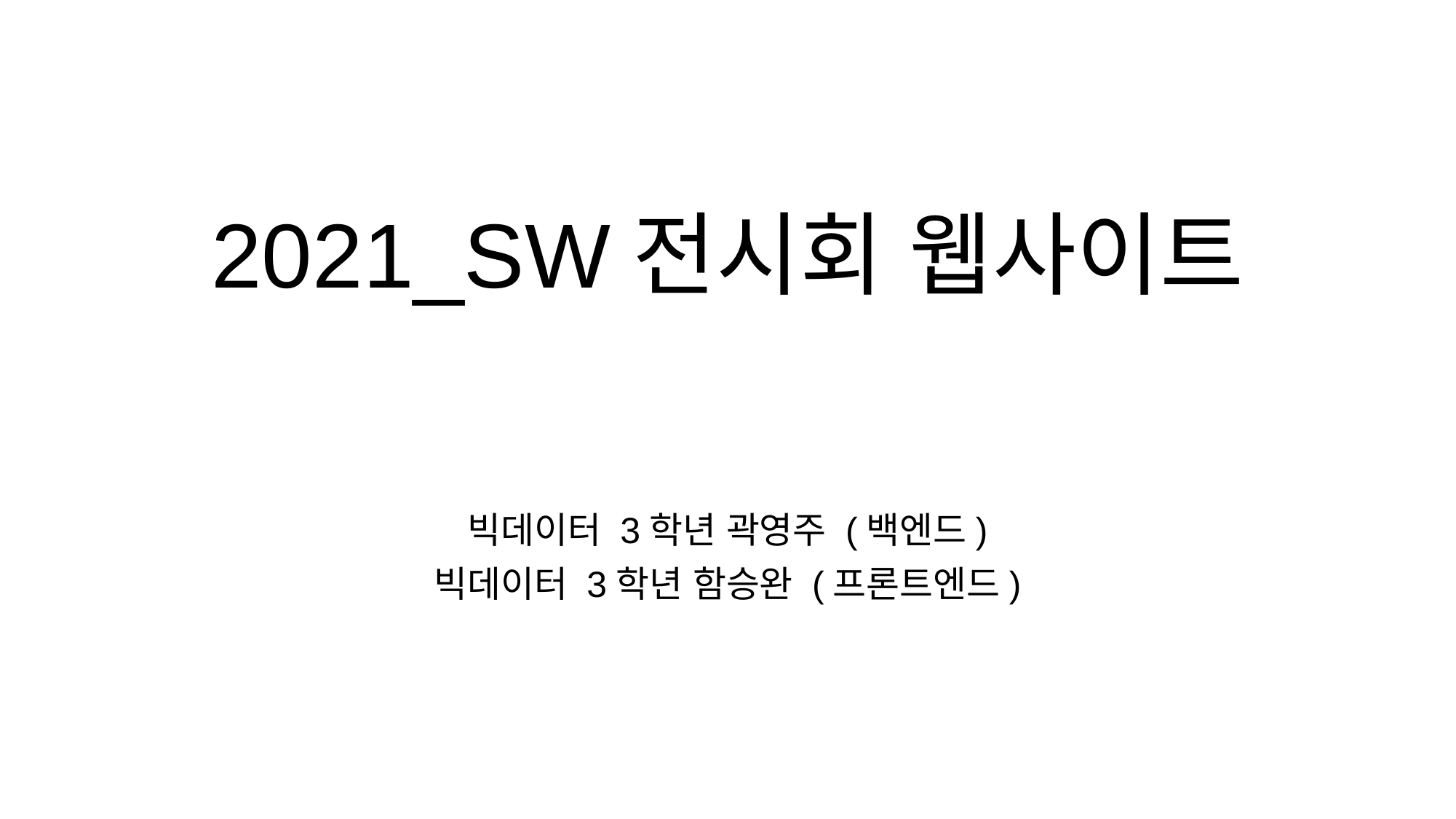

# 2021_SW전시회 웹사이트
빅데이터 3학년 곽영주 (백엔드)
빅데이터 3학년 함승완 (프론트엔드)